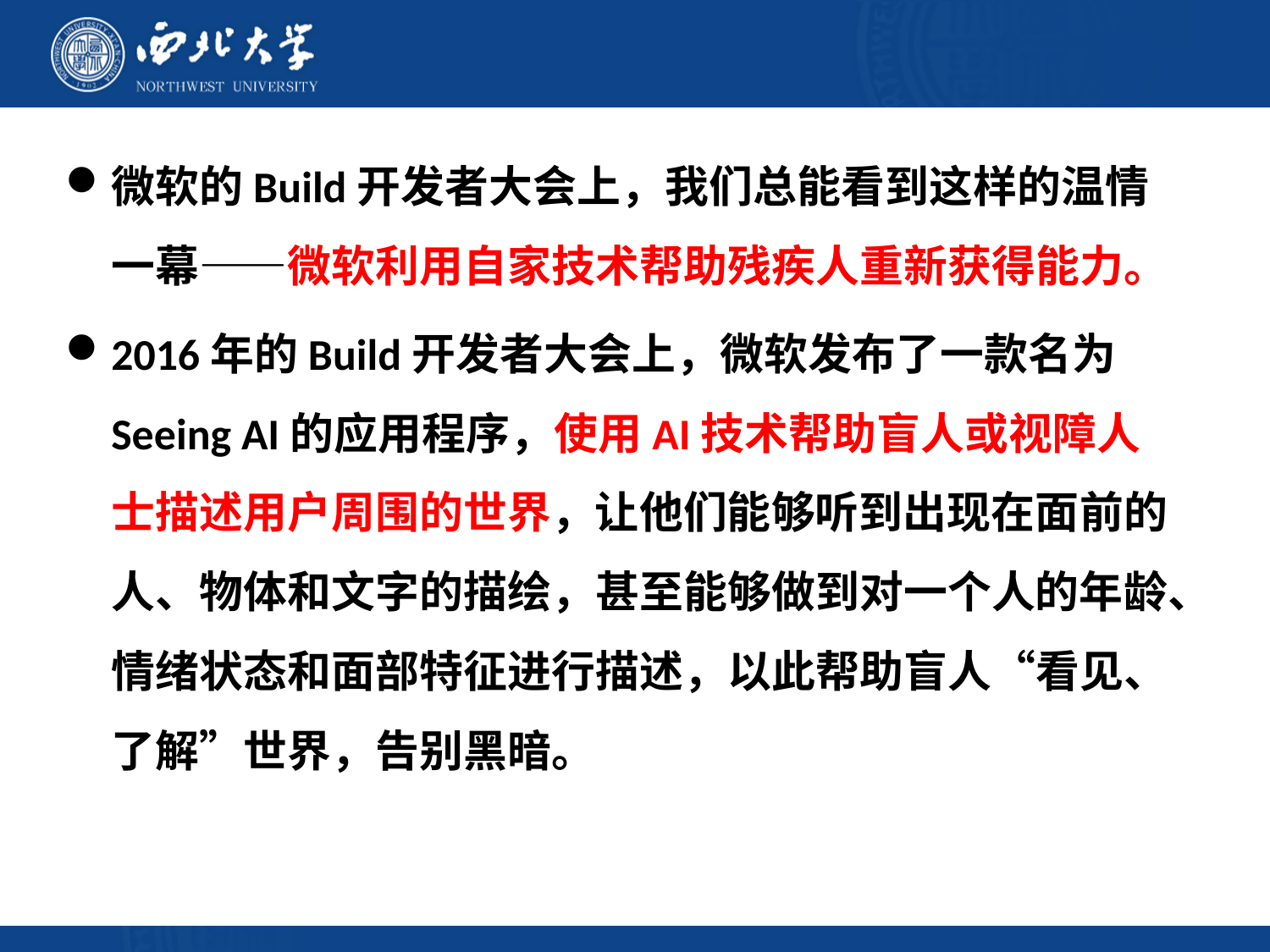

微软的Build开发者大会上，我们总能看到这样的温情一幕——微软利用自家技术帮助残疾人重新获得能力。
2016年的Build开发者大会上，微软发布了一款名为Seeing AI的应用程序，使用AI技术帮助盲人或视障人士描述用户周围的世界，让他们能够听到出现在面前的人、物体和文字的描绘，甚至能够做到对一个人的年龄、情绪状态和面部特征进行描述，以此帮助盲人“看见、了解”世界，告别黑暗。